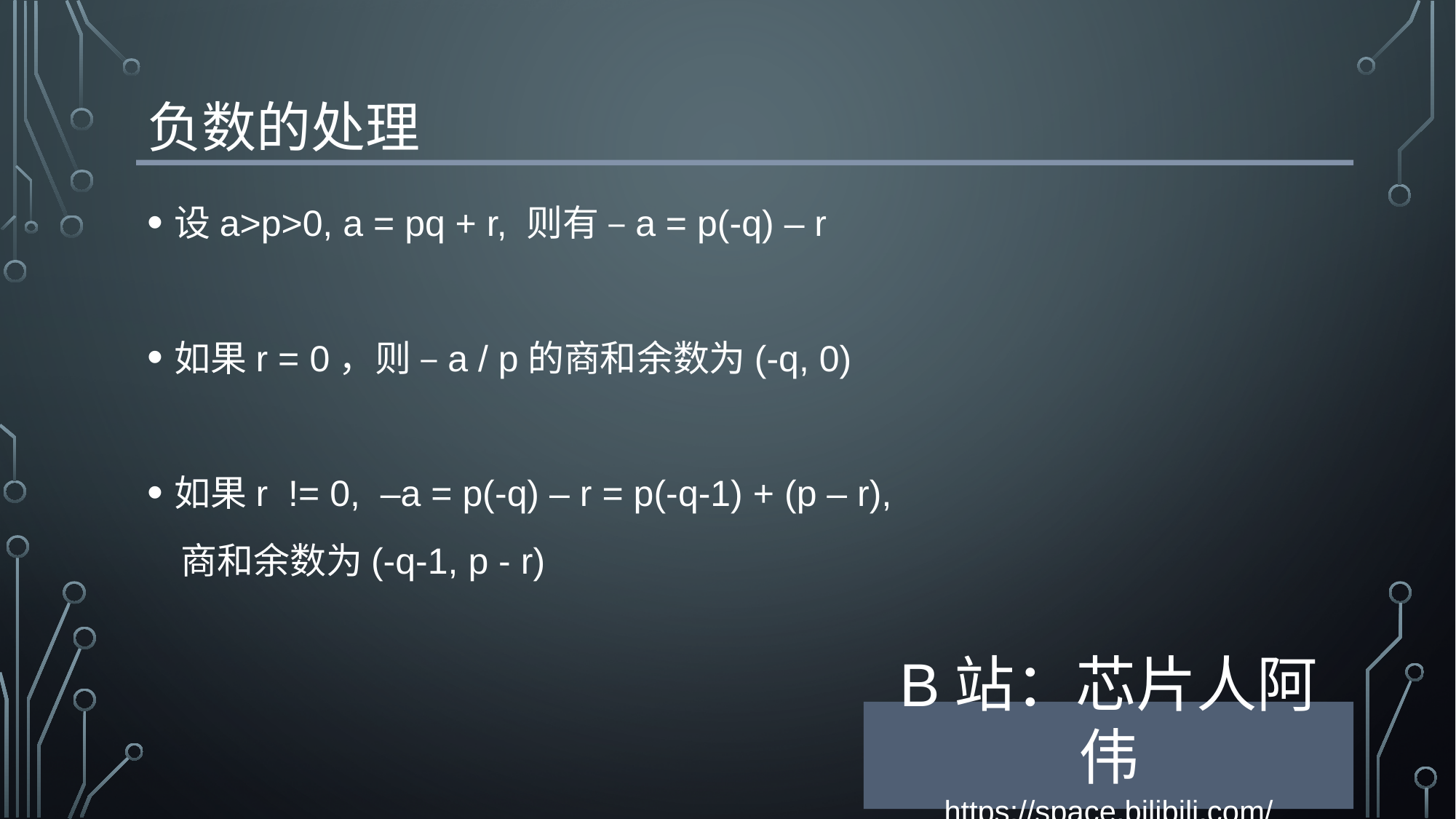

# 负数的处理

设a>p>0, a = pq + r, 则有 –a = p(-q) – r

如果r = 0，则 –a / p的商和余数为(-q, 0)

如果r  != 0,  –a = p(-q) – r = p(-q-1) + (p – r),
   商和余数为(-q-1, p - r)

B站：芯片人阿伟
https://space.bilibili.com/243180540